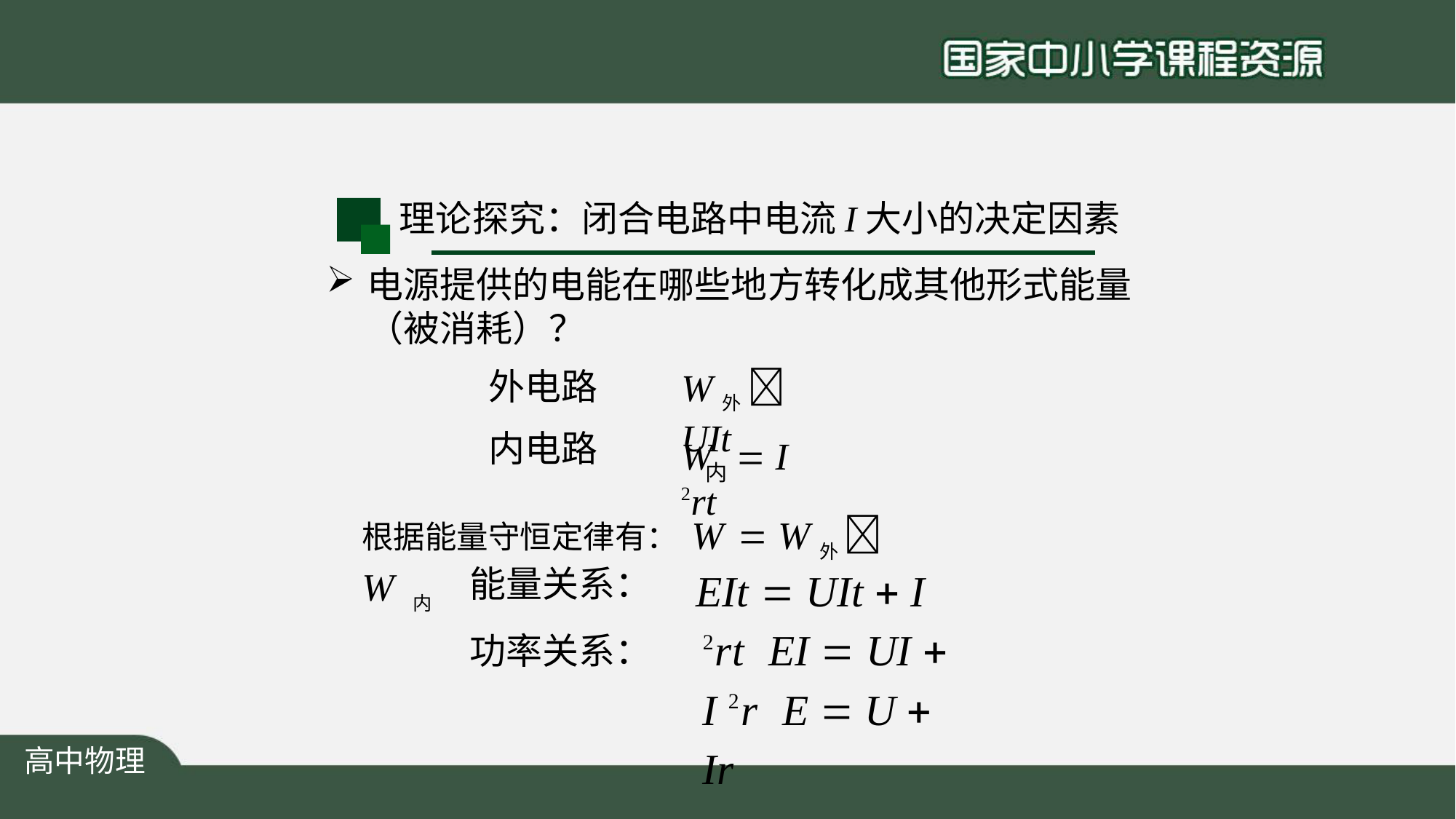

理论探究：闭合电路中电流I大小的决定因素
电源提供的电能在哪些地方转化成其他形式能量
（被消耗）？

外电路 内电路
W外 = UIt
W	= I 2rt
内
根据能量守恒定律有：W = W外 + W 内
能量关系： 功率关系：
EIt = UIt + I 2rt  EI = UI + I 2r  E = U + Ir
高中物理